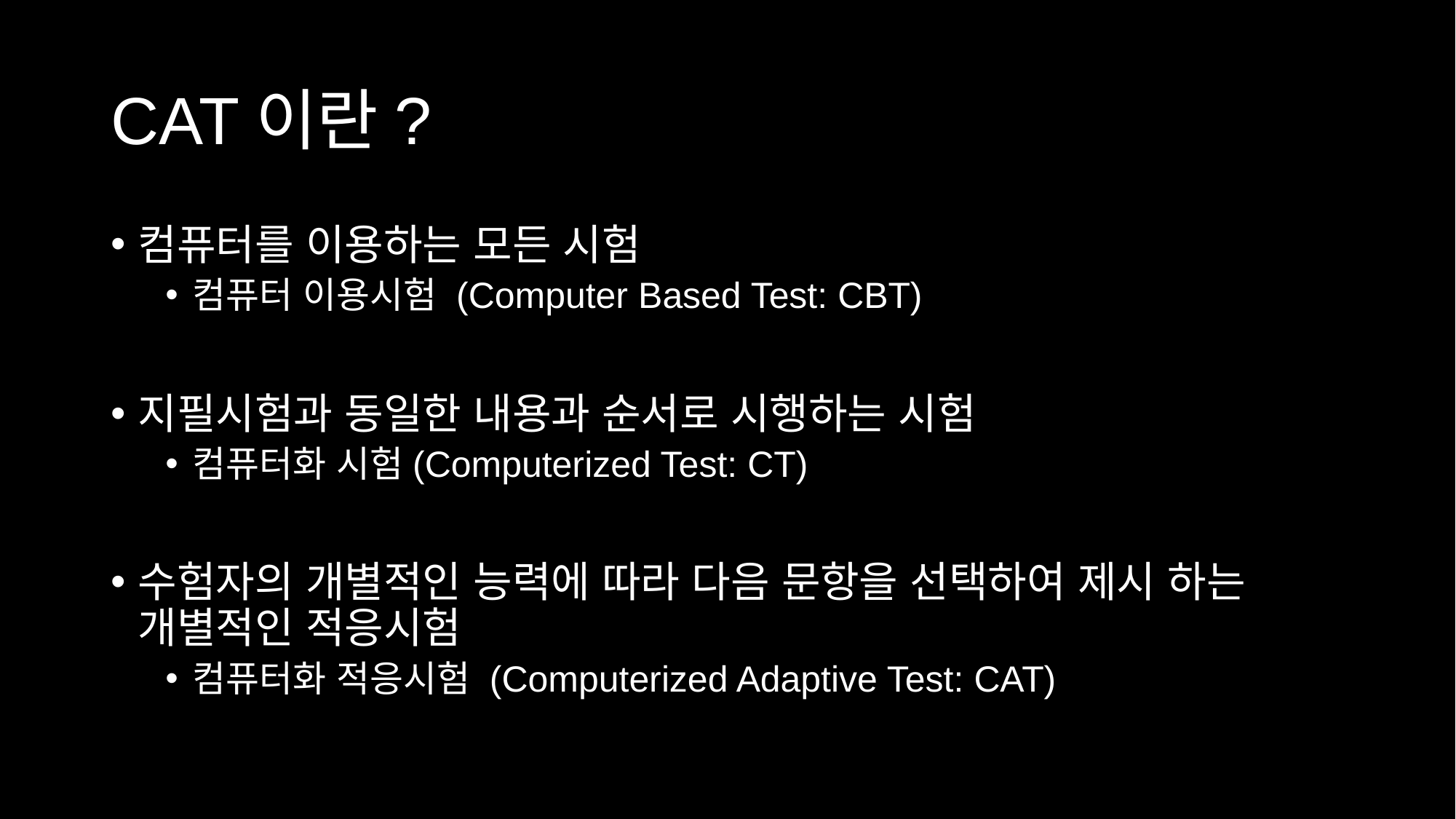

# CAT이란?
컴퓨터를 이용하는 모든 시험
컴퓨터 이용시험 (Computer Based Test: CBT)

지필시험과 동일한 내용과 순서로 시행하는 시험
컴퓨터화 시험(Computerized Test: CT)

수험자의 개별적인 능력에 따라 다음 문항을 선택하여 제시 하는 개별적인 적응시험
컴퓨터화 적응시험 (Computerized Adaptive Test: CAT)